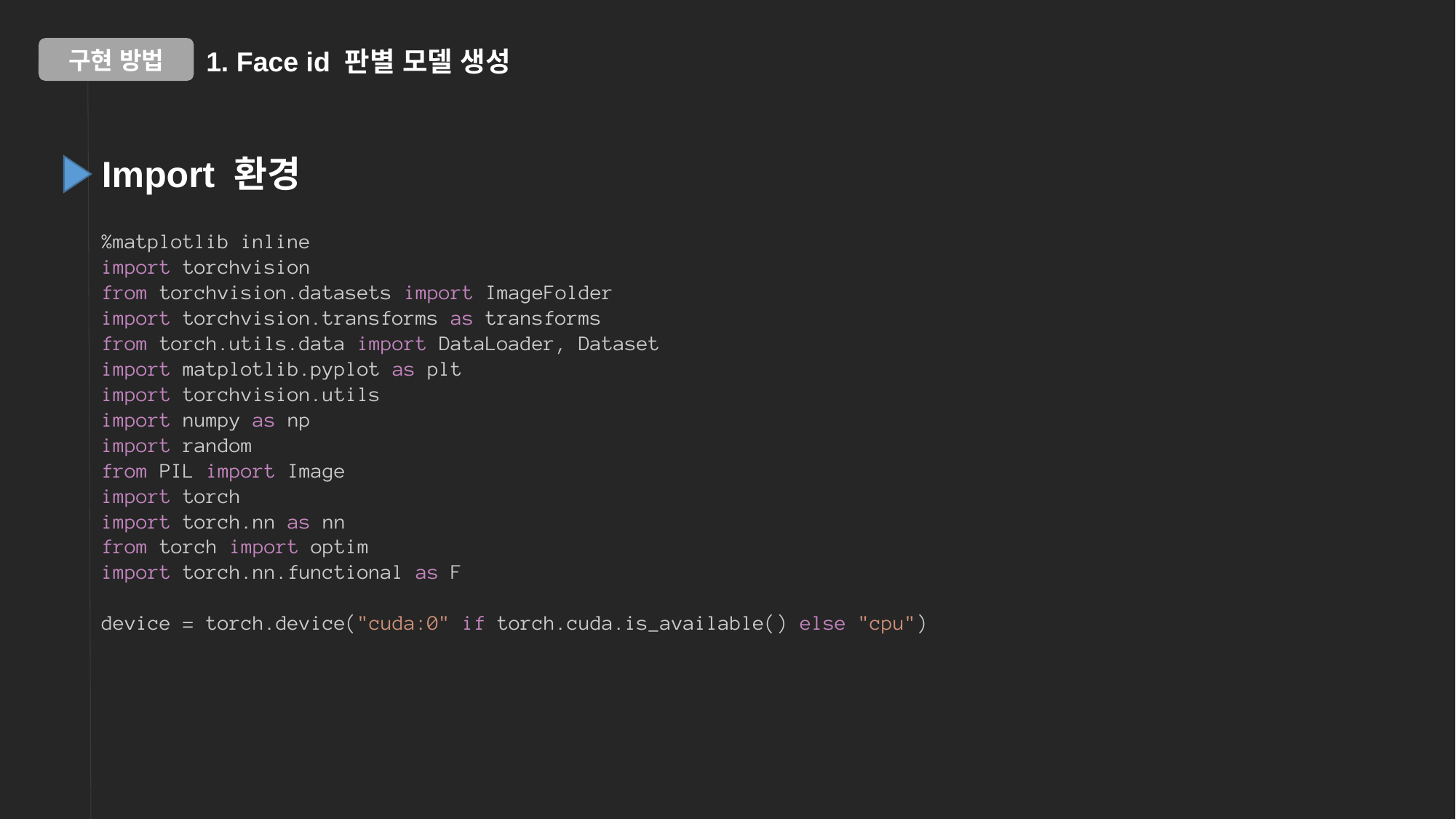

구현 방법
1. Face id 판별 모델 생성
Import 환경

%matplotlib inline
import torchvision
from torchvision.datasets import ImageFolder
import torchvision.transforms as transforms
from torch.utils.data import DataLoader, Dataset
import matplotlib.pyplot as plt
import torchvision.utils
import numpy as np
import random
from PIL import Image
import torch
import torch.nn as nn
from torch import optim
import torch.nn.functional as F
device = torch.device("cuda:0" if torch.cuda.is_available() else "cpu")